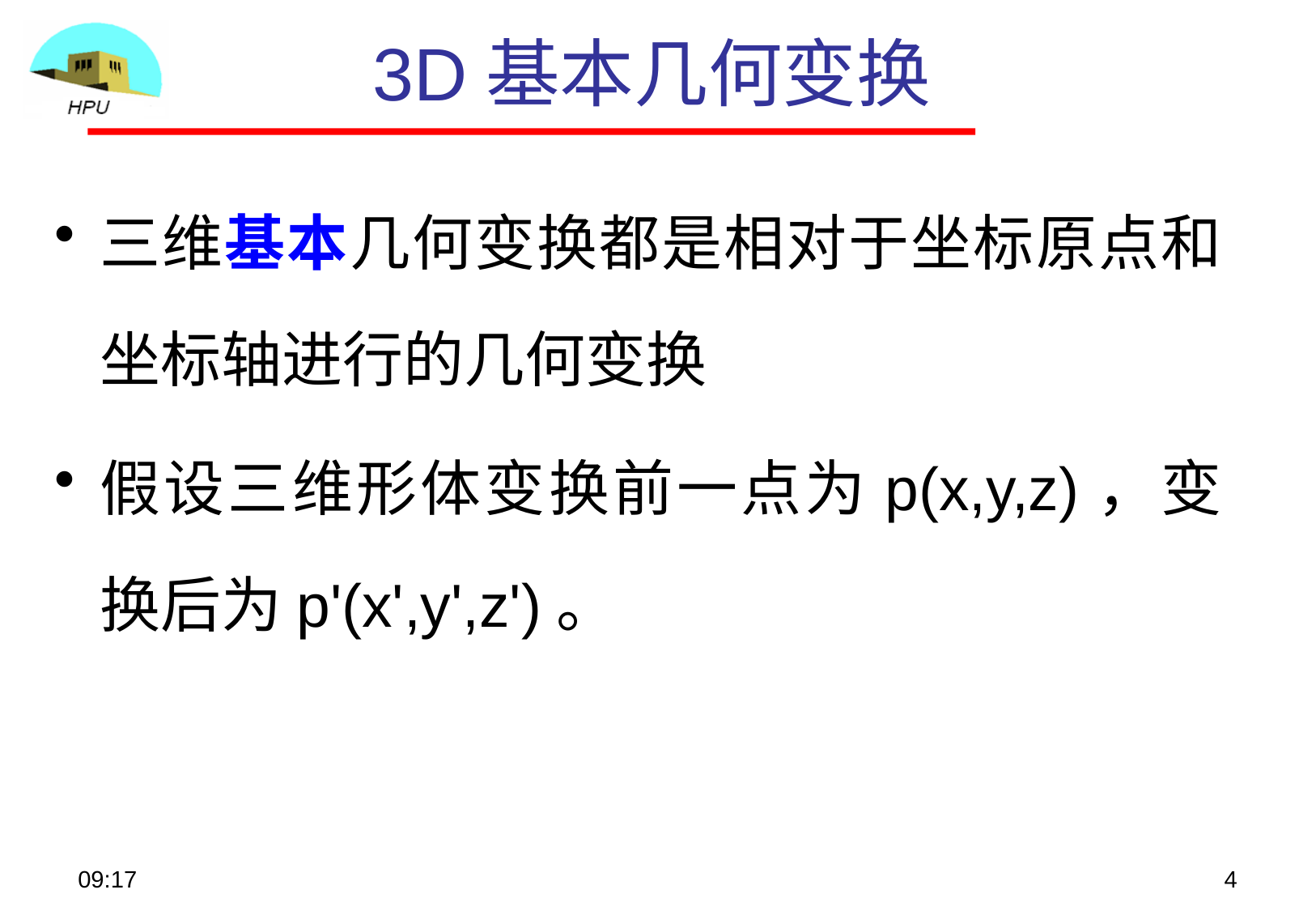

# 3D基本几何变换
三维基本几何变换都是相对于坐标原点和坐标轴进行的几何变换
假设三维形体变换前一点为p(x,y,z)，变换后为p'(x',y',z')。
09:17
4